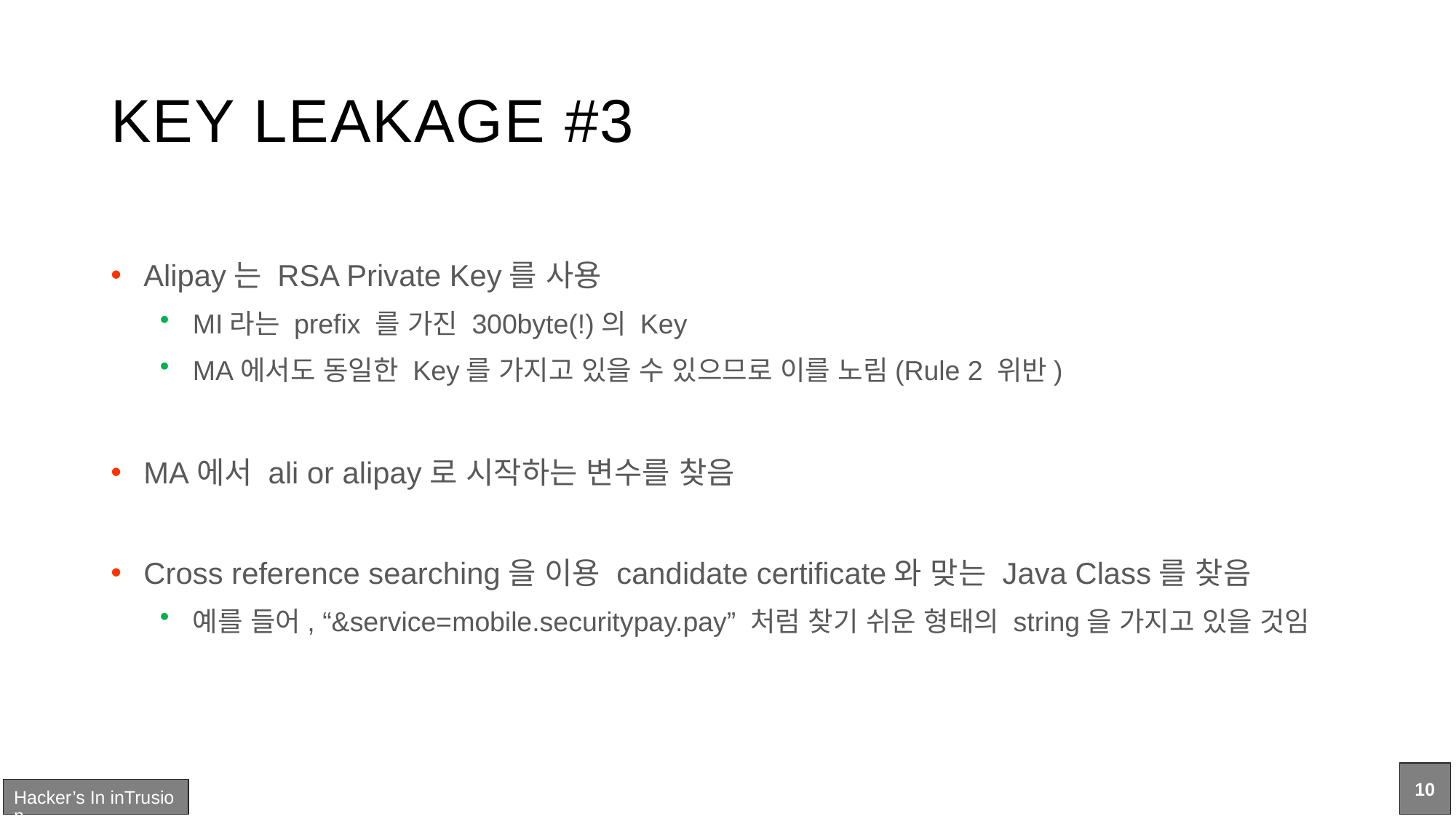

# KEY LEAKAGE #3

Alipay는 RSA Private Key를 사용
MI라는 prefix 를 가진 300byte(!)의 Key
MA에서도 동일한 Key를 가지고 있을 수 있으므로 이를 노림(Rule 2 위반)

MA에서 ali or alipay로 시작하는 변수를 찾음

Cross reference searching을 이용 candidate certificate와 맞는 Java Class를 찾음
예를 들어, “&service=mobile.securitypay.pay” 처럼 찾기 쉬운 형태의 string을 가지고 있을 것임

10
Hacker’s In inTrusion